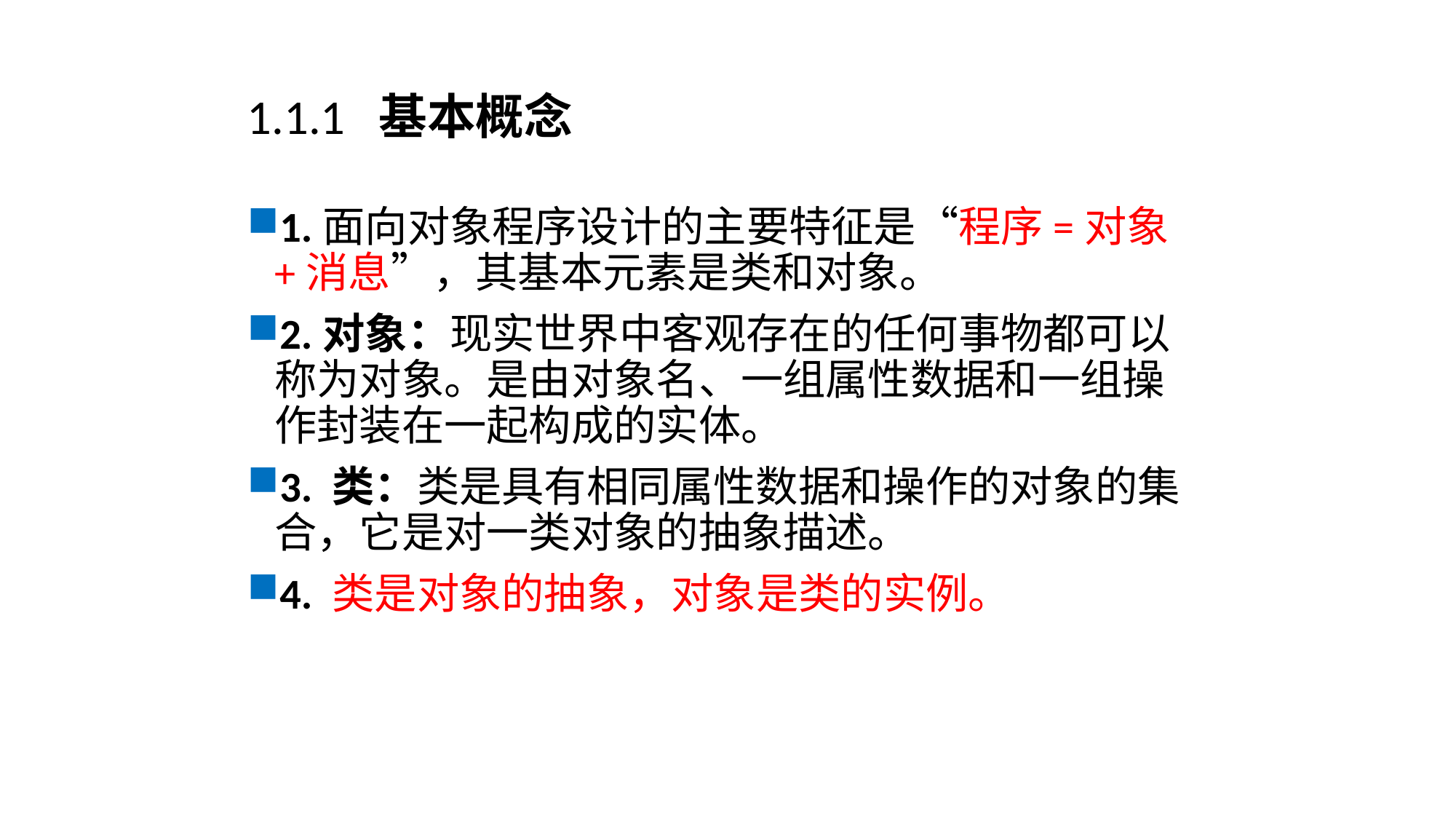

# 1.1.1  基本概念
1.面向对象程序设计的主要特征是“程序=对象+消息”，其基本元素是类和对象。
2.对象：现实世界中客观存在的任何事物都可以称为对象。是由对象名、一组属性数据和一组操作封装在一起构成的实体。
3. 类：类是具有相同属性数据和操作的对象的集合，它是对一类对象的抽象描述。
4. 类是对象的抽象，对象是类的实例。